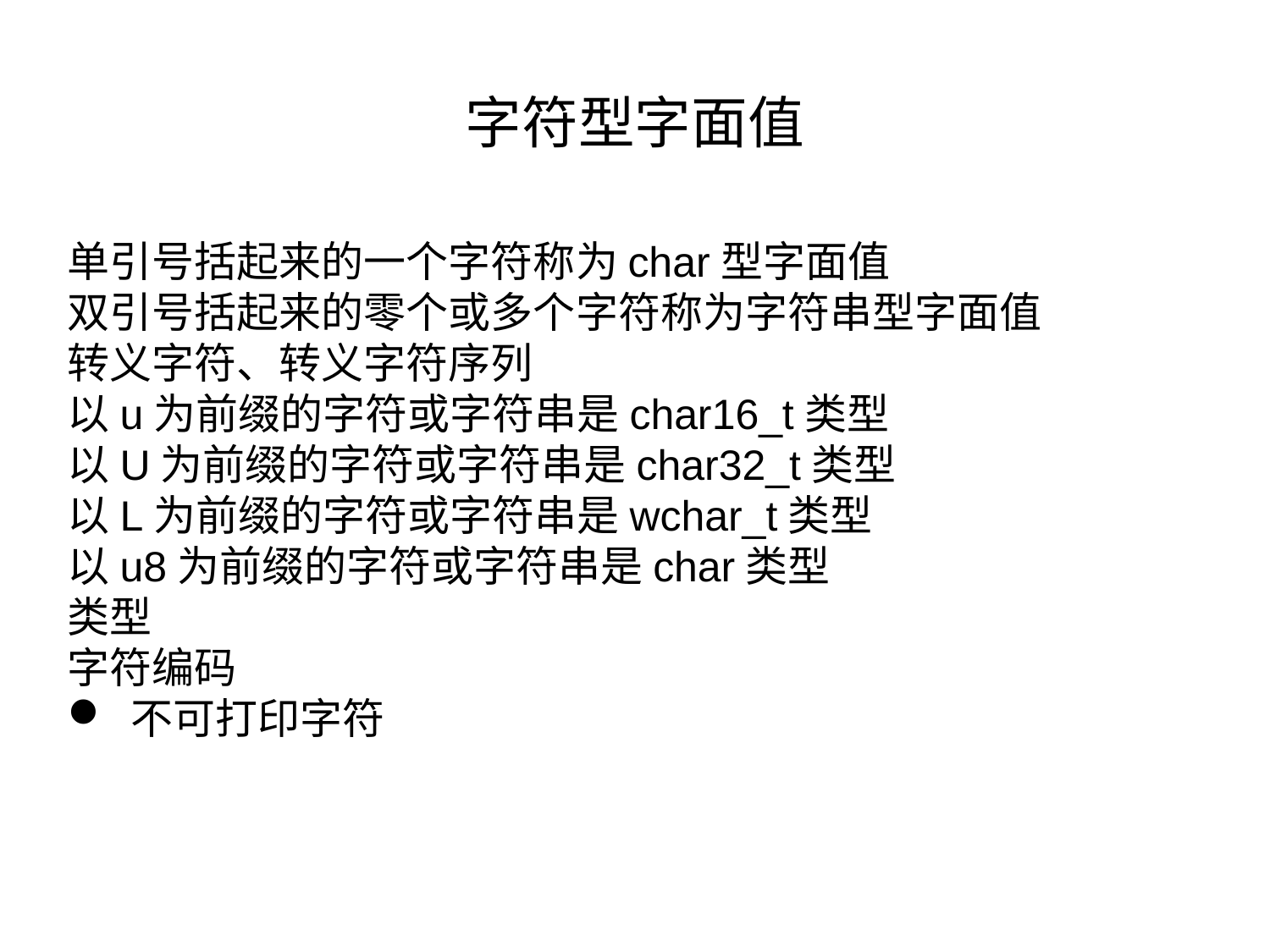

字符型字面值
单引号括起来的一个字符称为char型字面值
双引号括起来的零个或多个字符称为字符串型字面值
转义字符、转义字符序列
以u为前缀的字符或字符串是char16_t类型
以U为前缀的字符或字符串是char32_t类型
以L为前缀的字符或字符串是wchar_t类型
以u8为前缀的字符或字符串是char类型
类型
字符编码
不可打印字符